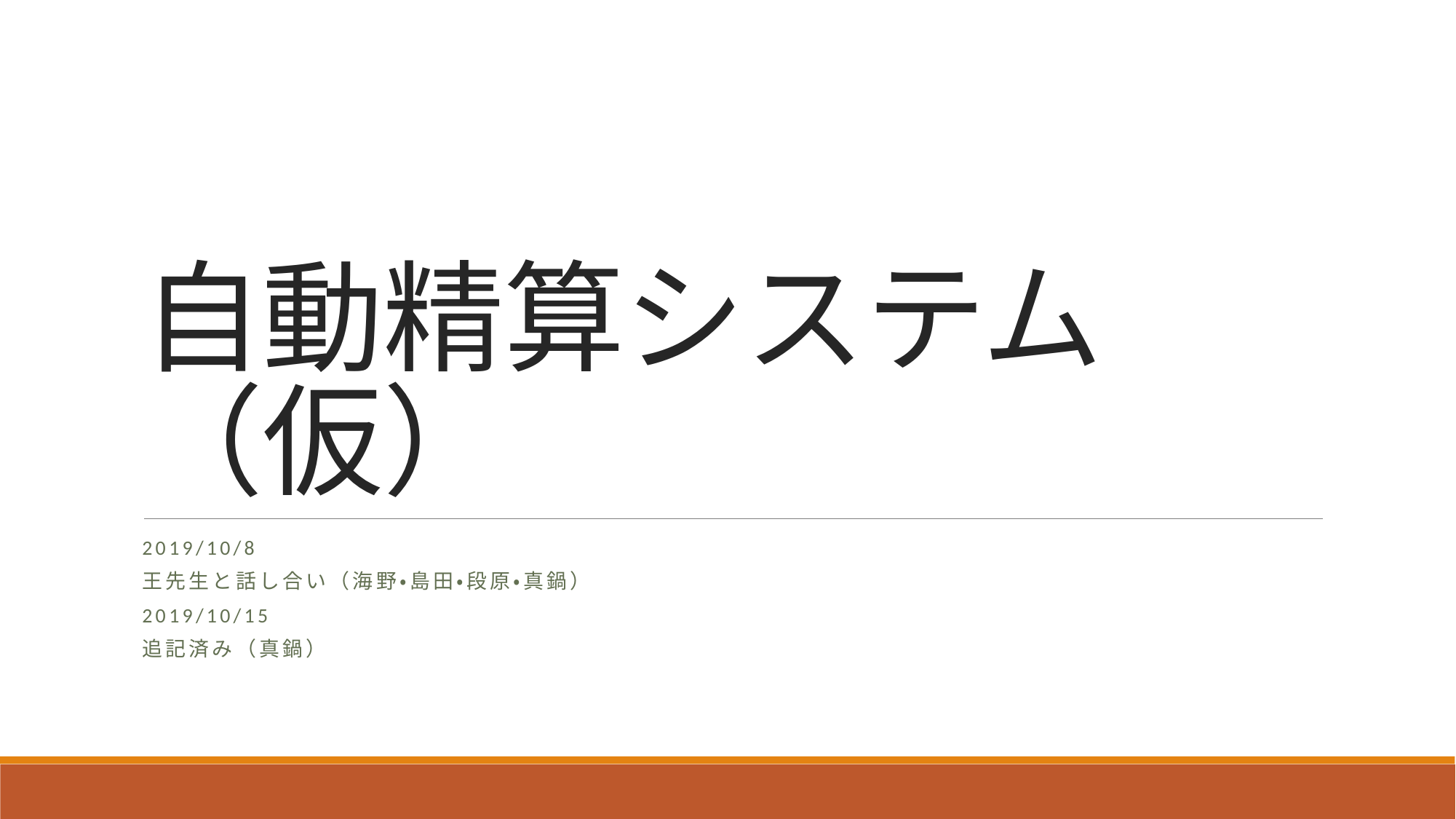

# 自動精算システム（仮）
2019/10/8
王先生と話し合い（海野・島田・段原・真鍋）
2019/10/15
追記済み（真鍋）